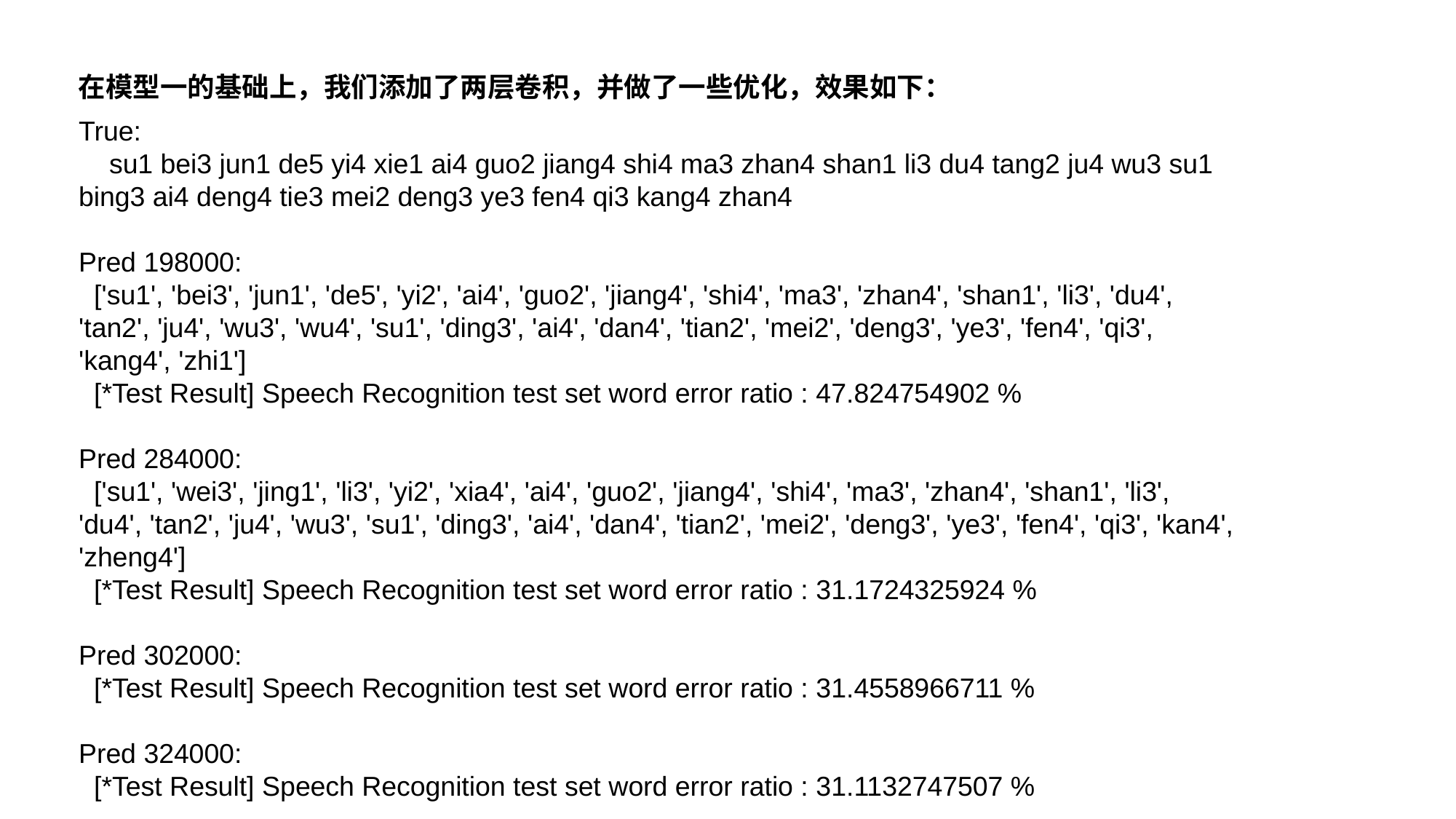

在模型一的基础上，我们添加了两层卷积，并做了一些优化，效果如下：
True:
    su1 bei3 jun1 de5 yi4 xie1 ai4 guo2 jiang4 shi4 ma3 zhan4 shan1 li3 du4 tang2 ju4 wu3 su1 bing3 ai4 deng4 tie3 mei2 deng3 ye3 fen4 qi3 kang4 zhan4

Pred 198000:
  ['su1', 'bei3', 'jun1', 'de5', 'yi2', 'ai4', 'guo2', 'jiang4', 'shi4', 'ma3', 'zhan4', 'shan1', 'li3', 'du4', 'tan2', 'ju4', 'wu3', 'wu4', 'su1', 'ding3', 'ai4', 'dan4', 'tian2', 'mei2', 'deng3', 'ye3', 'fen4', 'qi3', 'kang4', 'zhi1']
  [*Test Result] Speech Recognition test set word error ratio : 47.824754902 %

Pred 284000:
  ['su1', 'wei3', 'jing1', 'li3', 'yi2', 'xia4', 'ai4', 'guo2', 'jiang4', 'shi4', 'ma3', 'zhan4', 'shan1', 'li3', 'du4', 'tan2', 'ju4', 'wu3', 'su1', 'ding3', 'ai4', 'dan4', 'tian2', 'mei2', 'deng3', 'ye3', 'fen4', 'qi3', 'kan4', 'zheng4']
  [*Test Result] Speech Recognition test set word error ratio : 31.1724325924 %

Pred 302000:
  [*Test Result] Speech Recognition test set word error ratio : 31.4558966711 %

Pred 324000:
  [*Test Result] Speech Recognition test set word error ratio : 31.1132747507 %